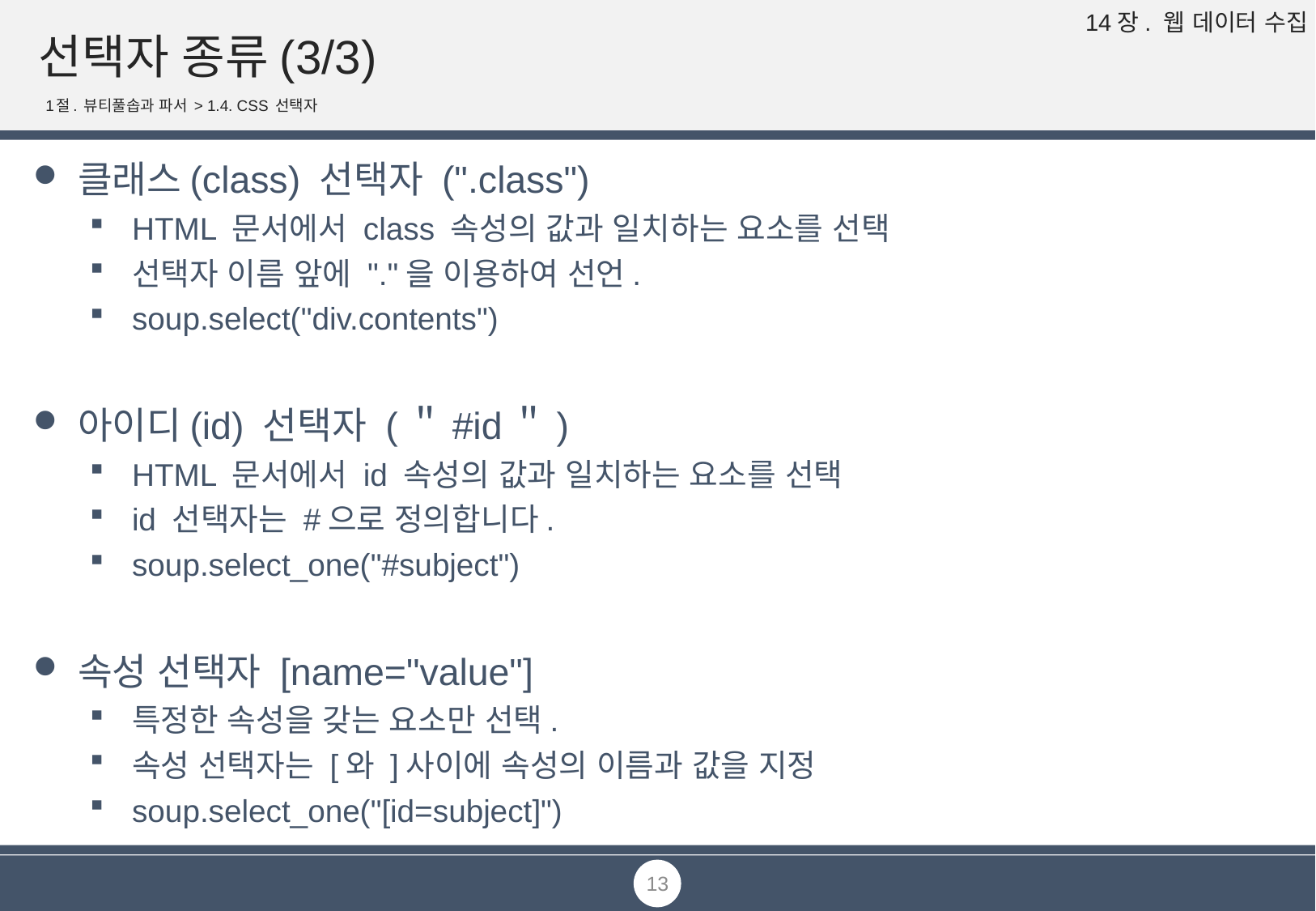

# 선택자 종류(3/3)
1절. 뷰티풀솝과 파서 > 1.4. CSS 선택자
클래스(class) 선택자 (".class")
HTML 문서에서 class 속성의 값과 일치하는 요소를 선택
선택자 이름 앞에 "."을 이용하여 선언.
soup.select("div.contents")

아이디(id) 선택자 (＂#id＂)
HTML 문서에서 id 속성의 값과 일치하는 요소를 선택
id 선택자는 #으로 정의합니다.
soup.select_one("#subject")

속성 선택자 [name="value"]
특정한 속성을 갖는 요소만 선택.
속성 선택자는 [와 ]사이에 속성의 이름과 값을 지정
soup.select_one("[id=subject]")
13